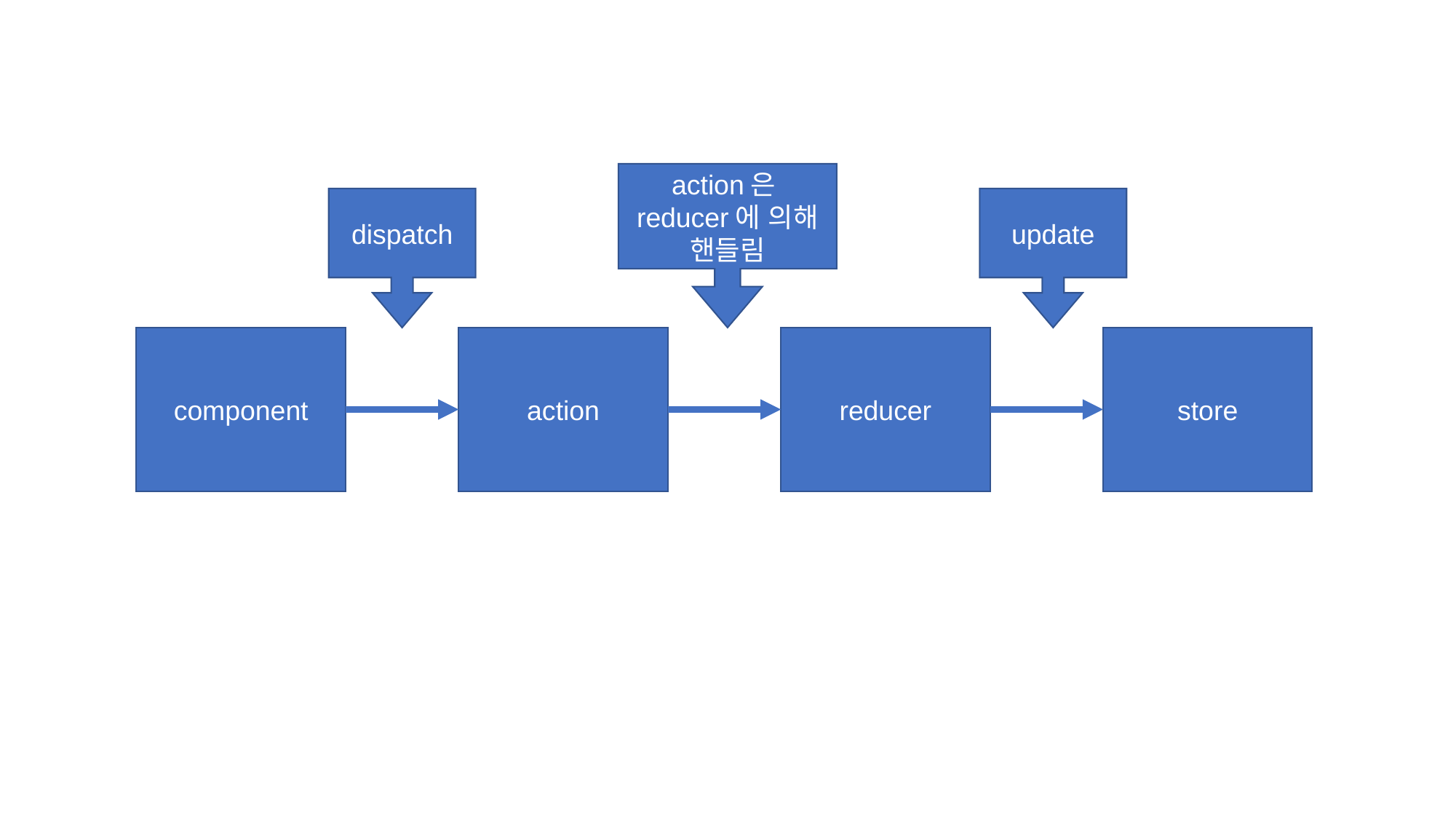

action은
reducer에 의해
핸들림
dispatch
update
component
action
reducer
store